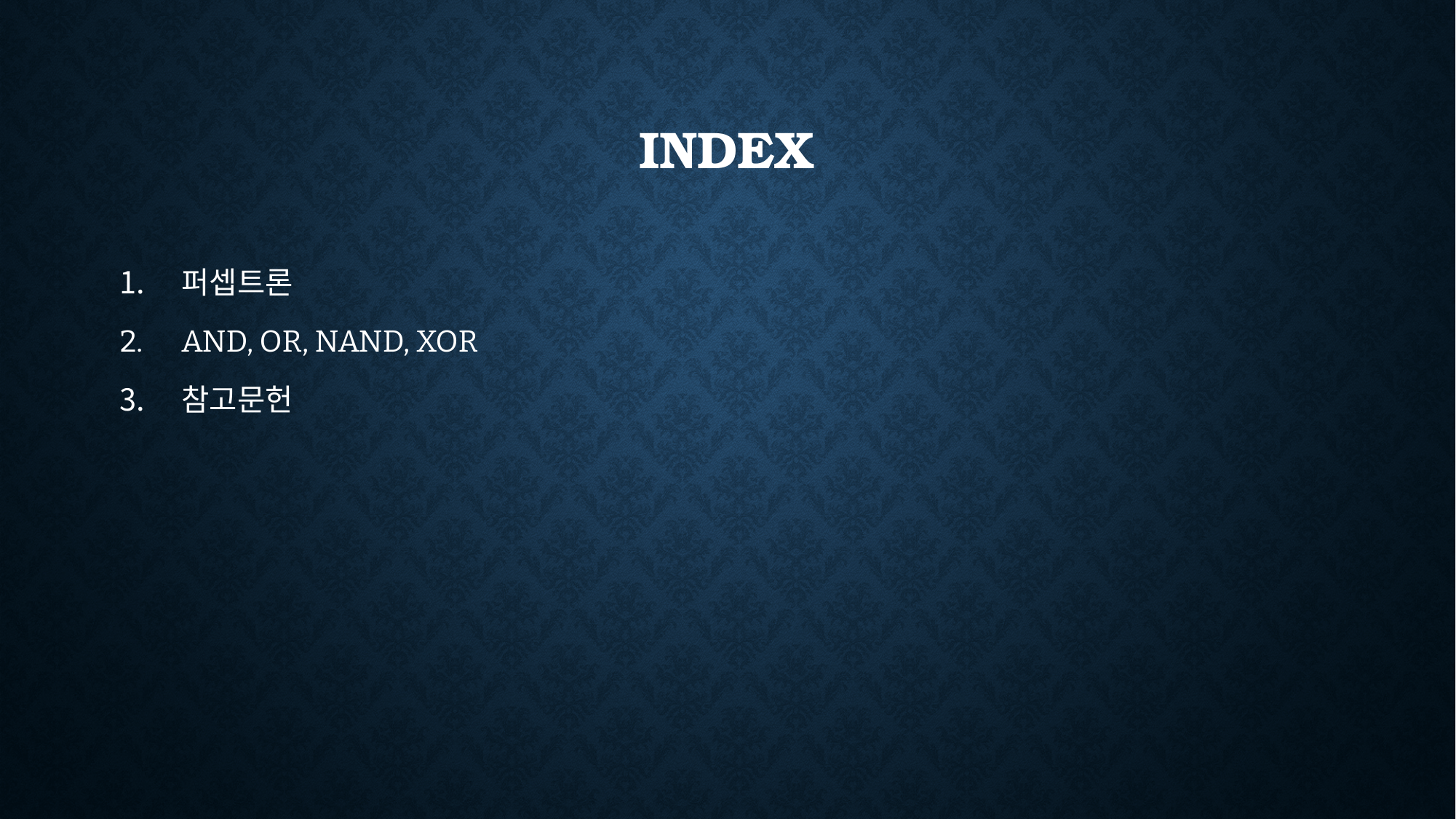

# Index
퍼셉트론
AND, OR, NAND, XOR
참고문헌